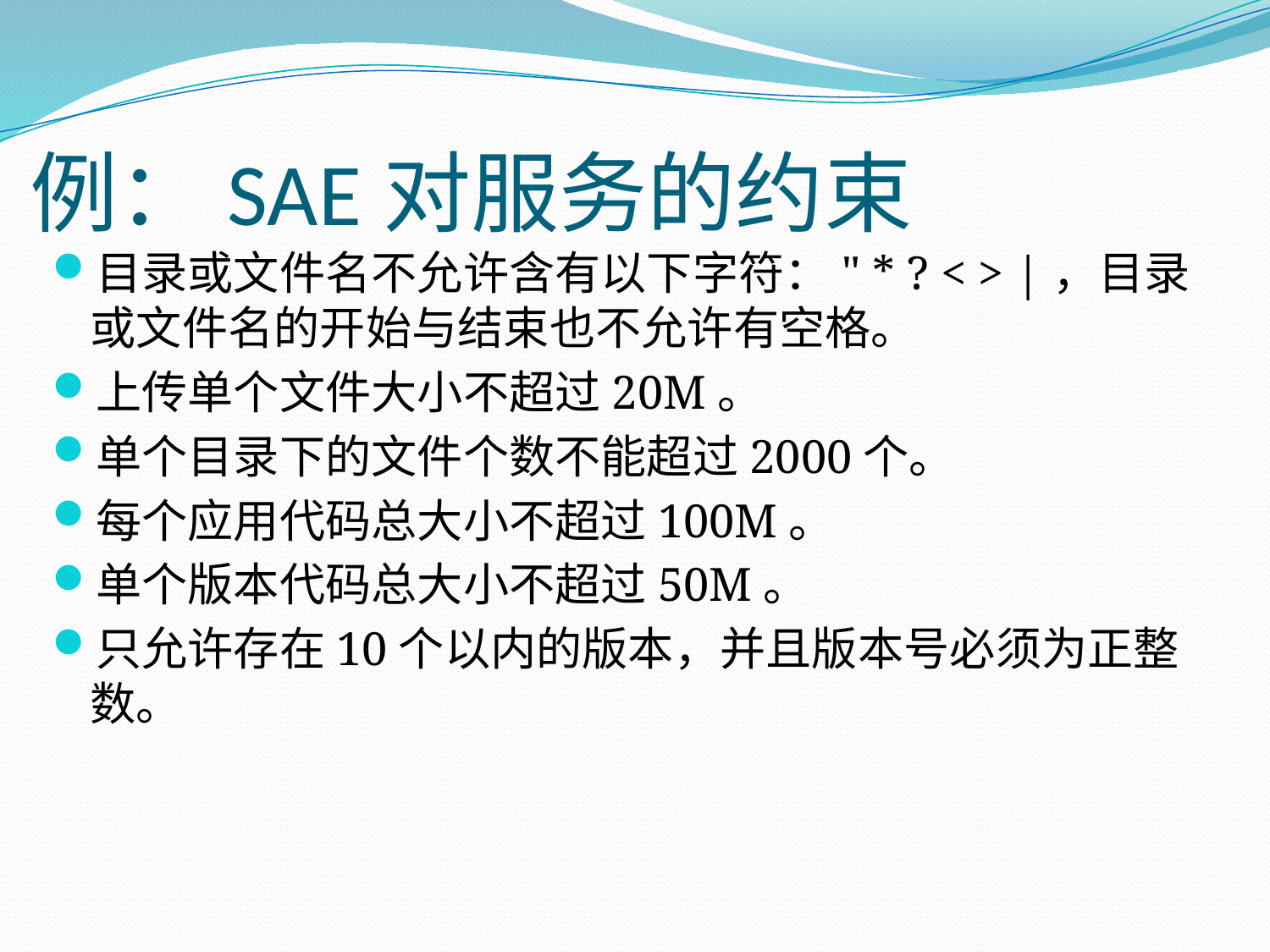

# 例：SAE对服务的约束
目录或文件名不允许含有以下字符：" * ? < > |，目录或文件名的开始与结束也不允许有空格。
上传单个文件大小不超过20M。
单个目录下的文件个数不能超过2000个。
每个应用代码总大小不超过100M。
单个版本代码总大小不超过50M。
只允许存在10个以内的版本，并且版本号必须为正整数。